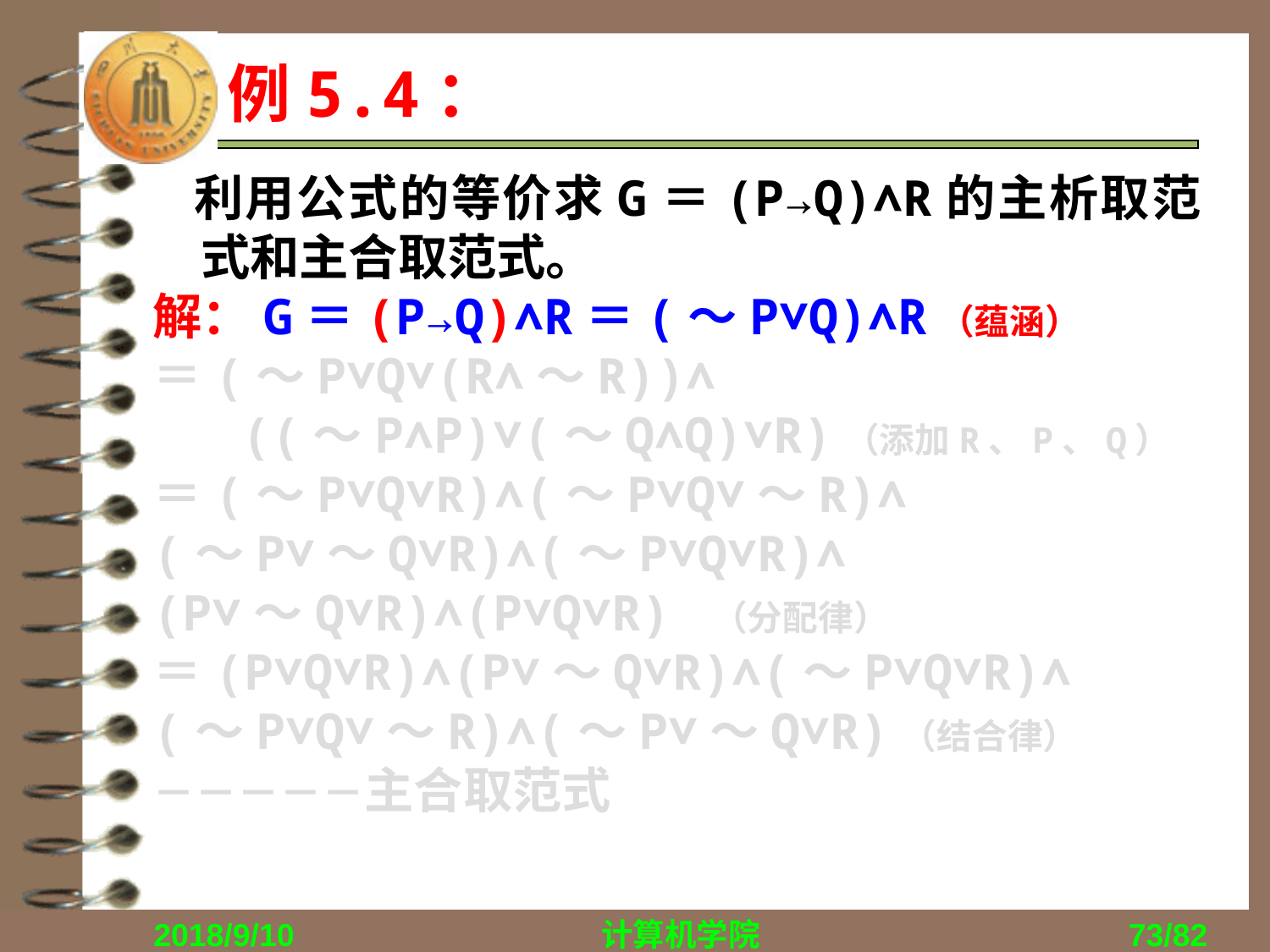

# 例5.4：
  利用公式的等价求G＝(P→Q)∧R的主析取范式和主合取范式。
解：G＝(P→Q)∧R＝(～P∨Q)∧R（蕴涵）
＝(～P∨Q∨(R∧～R))∧
   ((～P∧P)∨(～Q∧Q)∨R)（添加R、P、Q）
＝(～P∨Q∨R)∧(～P∨Q∨～R)∧
(～P∨～Q∨R)∧(～P∨Q∨R)∧
(P∨～Q∨R)∧(P∨Q∨R) （分配律）
＝(P∨Q∨R)∧(P∨～Q∨R)∧(～P∨Q∨R)∧
(～P∨Q∨～R)∧(～P∨～Q∨R)（结合律）
－－－－－主合取范式
2018/9/10
计算机学院
73/82